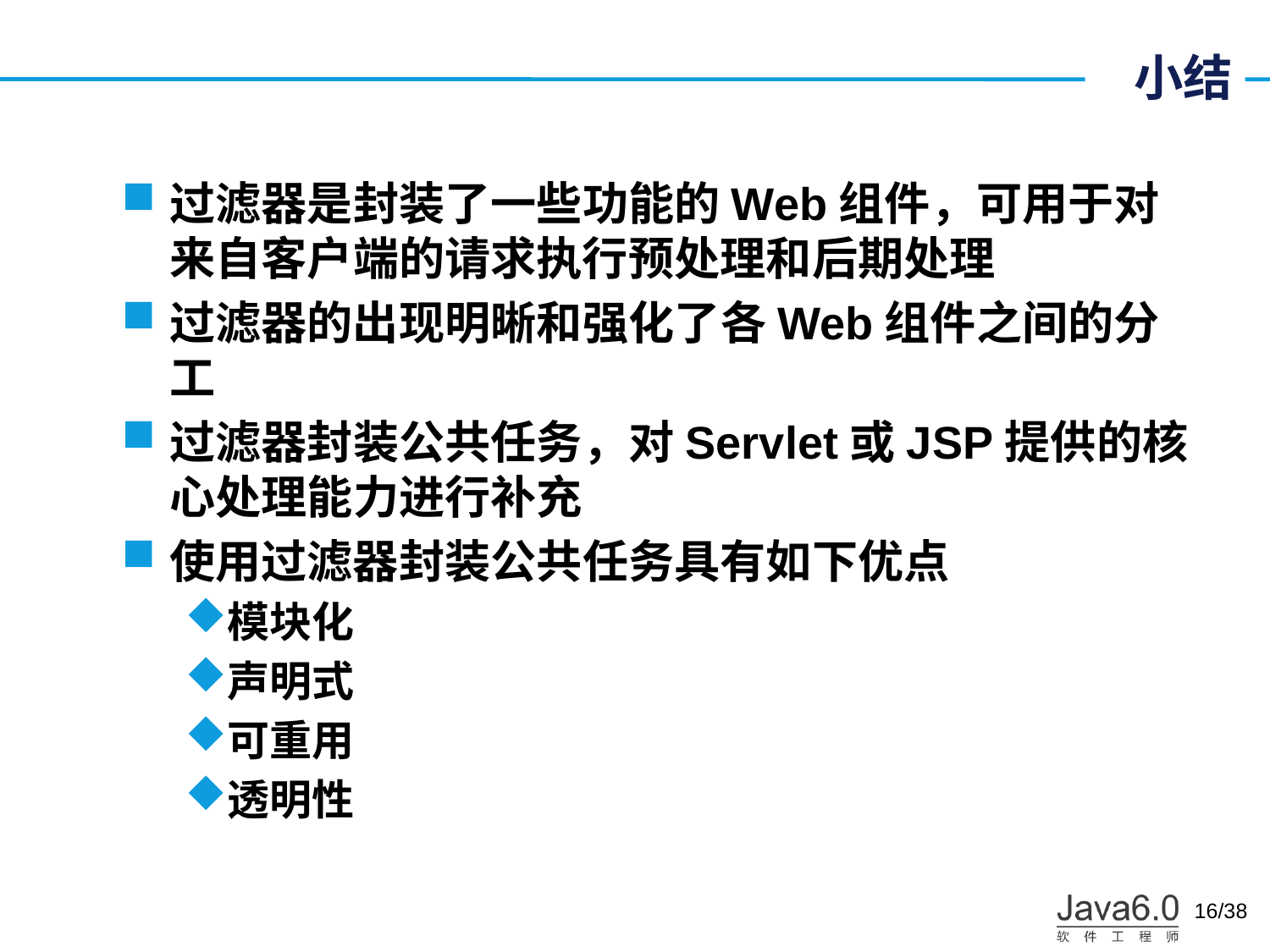

# 小结
过滤器是封装了一些功能的Web组件，可用于对来自客户端的请求执行预处理和后期处理
过滤器的出现明晰和强化了各Web组件之间的分工
过滤器封装公共任务，对Servlet或JSP提供的核心处理能力进行补充
使用过滤器封装公共任务具有如下优点
模块化
声明式
可重用
透明性
16/38